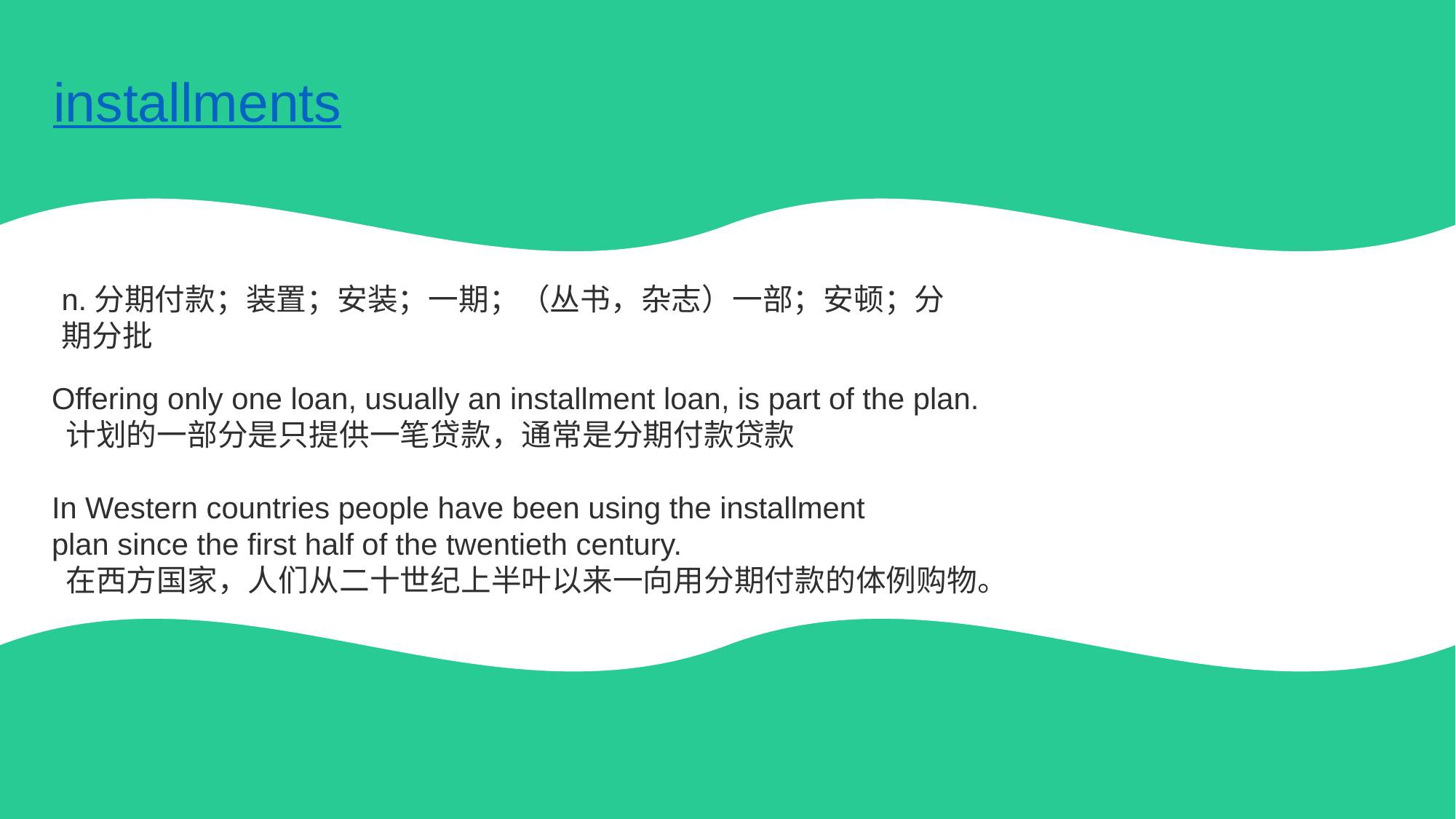

installments
n.分期付款；装置；安装；一期；（丛书，杂志）一部；安顿；分期分批
Offering only one loan, usually an installment loan, is part of the plan.
 计划的一部分是只提供一笔贷款，通常是分期付款贷款

In Western countries people have been using the installment
plan since the first half of the twentieth century.
 在西方国家，人们从二十世纪上半叶以来一向用分期付款的体例购物。